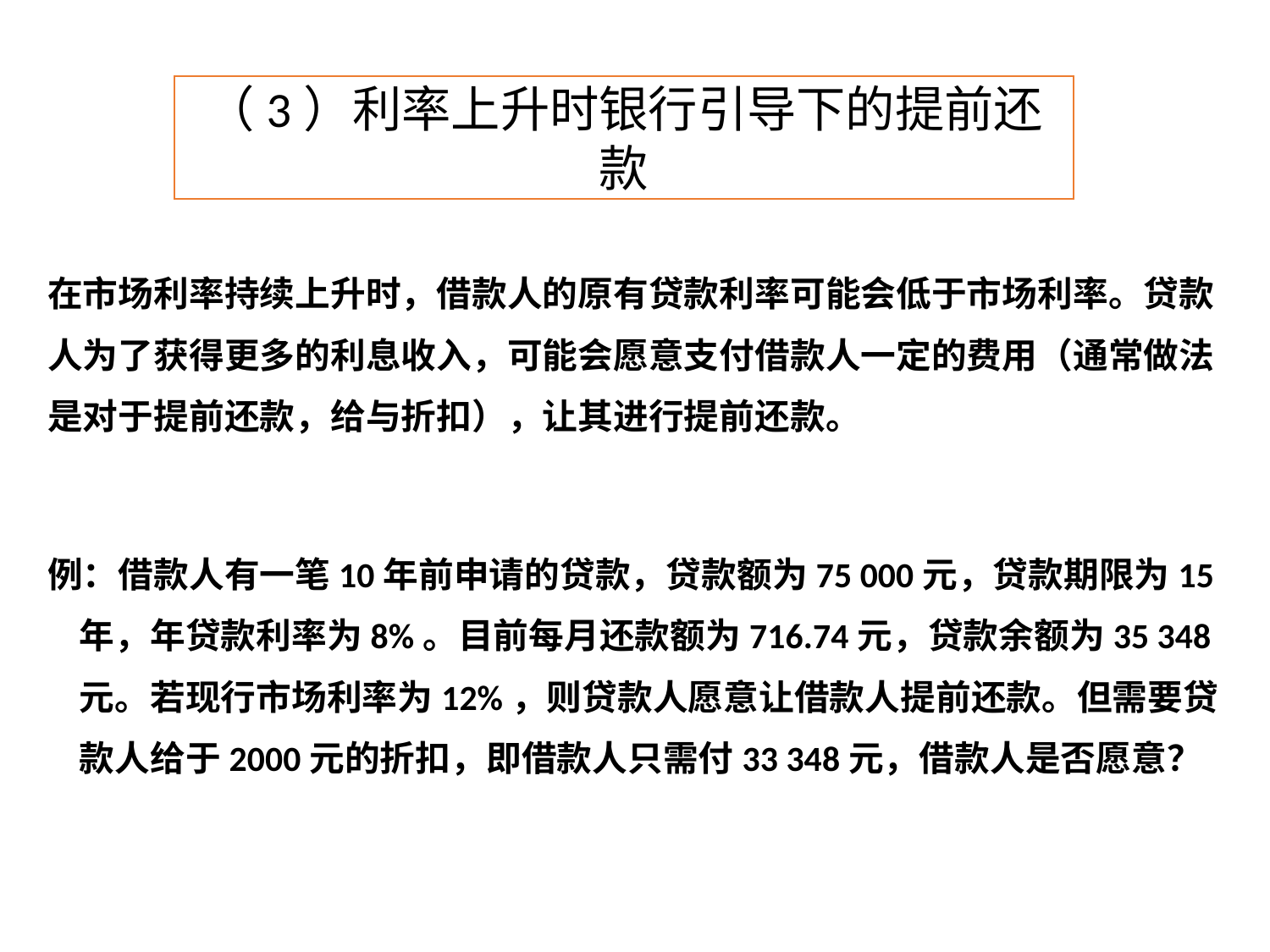

（3）利率上升时银行引导下的提前还款
在市场利率持续上升时，借款人的原有贷款利率可能会低于市场利率。贷款人为了获得更多的利息收入，可能会愿意支付借款人一定的费用（通常做法是对于提前还款，给与折扣），让其进行提前还款。

例：借款人有一笔10年前申请的贷款，贷款额为75 000元，贷款期限为15年，年贷款利率为8%。目前每月还款额为716.74元，贷款余额为35 348元。若现行市场利率为12%，则贷款人愿意让借款人提前还款。但需要贷款人给于2000元的折扣，即借款人只需付33 348元，借款人是否愿意？